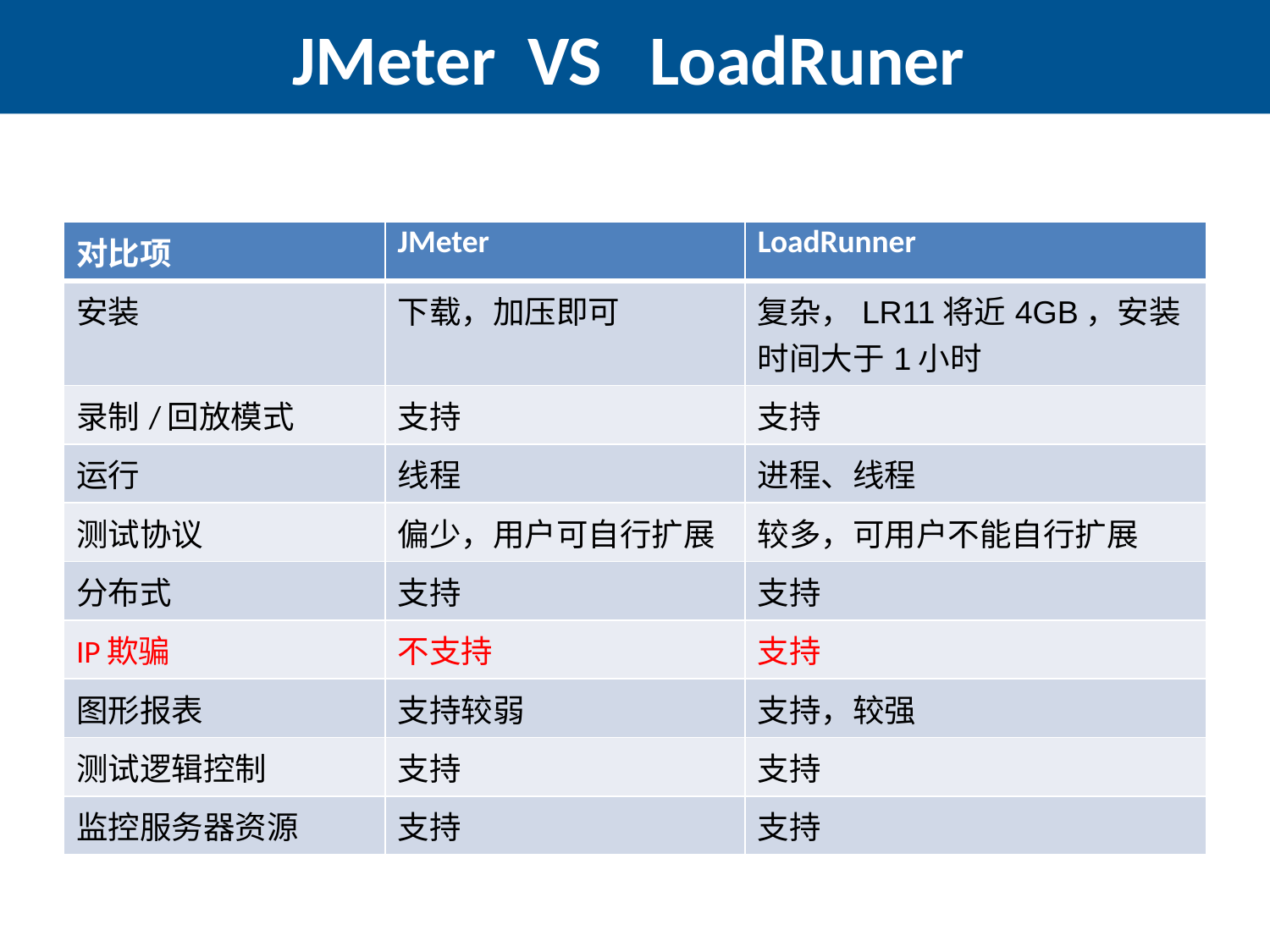

# JMeter  VS   LoadRuner
| 对比项 | JMeter | LoadRunner |
| --- | --- | --- |
| 安装 | 下载，加压即可 | 复杂，LR11将近4GB，安装时间大于1小时 |
| 录制/回放模式 | 支持 | 支持 |
| 运行 | 线程 | 进程、线程 |
| 测试协议 | 偏少，用户可自行扩展 | 较多，可用户不能自行扩展 |
| 分布式 | 支持 | 支持 |
| IP欺骗 | 不支持 | 支持 |
| 图形报表 | 支持较弱 | 支持，较强 |
| 测试逻辑控制 | 支持 | 支持 |
| 监控服务器资源 | 支持 | 支持 |